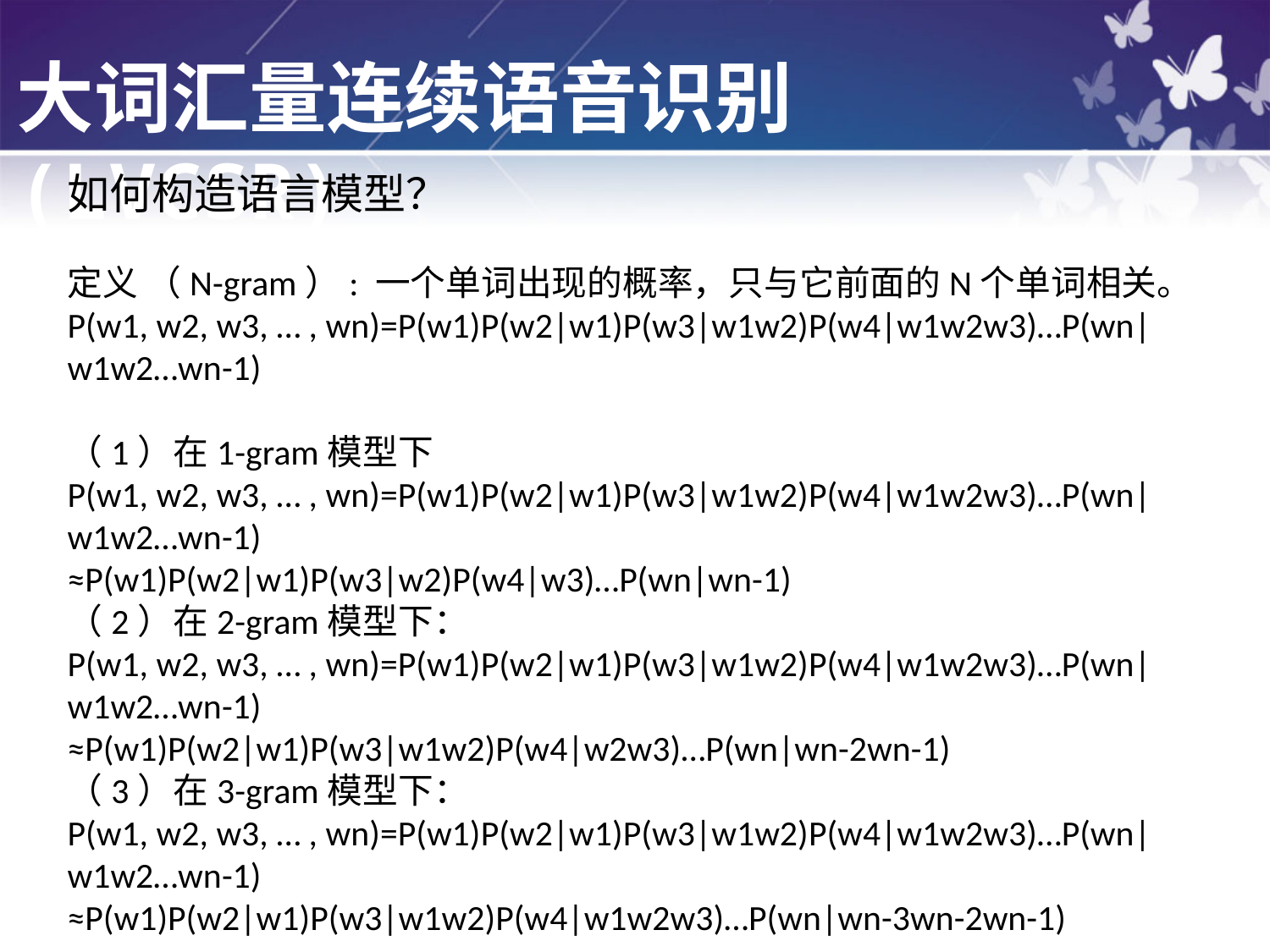

大词汇量连续语音识别 (LVCSR)

如何构造语言模型？

定义 （N-gram）: 一个单词出现的概率，只与它前面的N个单词相关。
P(w1, w2, w3, … , wn)=P(w1)P(w2|w1)P(w3|w1w2)P(w4|w1w2w3)…P(wn|w1w2…wn-1)

（1）在1-gram模型下
P(w1, w2, w3, … , wn)=P(w1)P(w2|w1)P(w3|w1w2)P(w4|w1w2w3)…P(wn|w1w2…wn-1)
≈P(w1)P(w2|w1)P(w3|w2)P(w4|w3)…P(wn|wn-1)
（2）在2-gram模型下：
P(w1, w2, w3, … , wn)=P(w1)P(w2|w1)P(w3|w1w2)P(w4|w1w2w3)…P(wn|w1w2…wn-1)
≈P(w1)P(w2|w1)P(w3|w1w2)P(w4|w2w3)…P(wn|wn-2wn-1)
（3）在3-gram模型下：
P(w1, w2, w3, … , wn)=P(w1)P(w2|w1)P(w3|w1w2)P(w4|w1w2w3)…P(wn|w1w2…wn-1)
≈P(w1)P(w2|w1)P(w3|w1w2)P(w4|w1w2w3)…P(wn|wn-3wn-2wn-1)